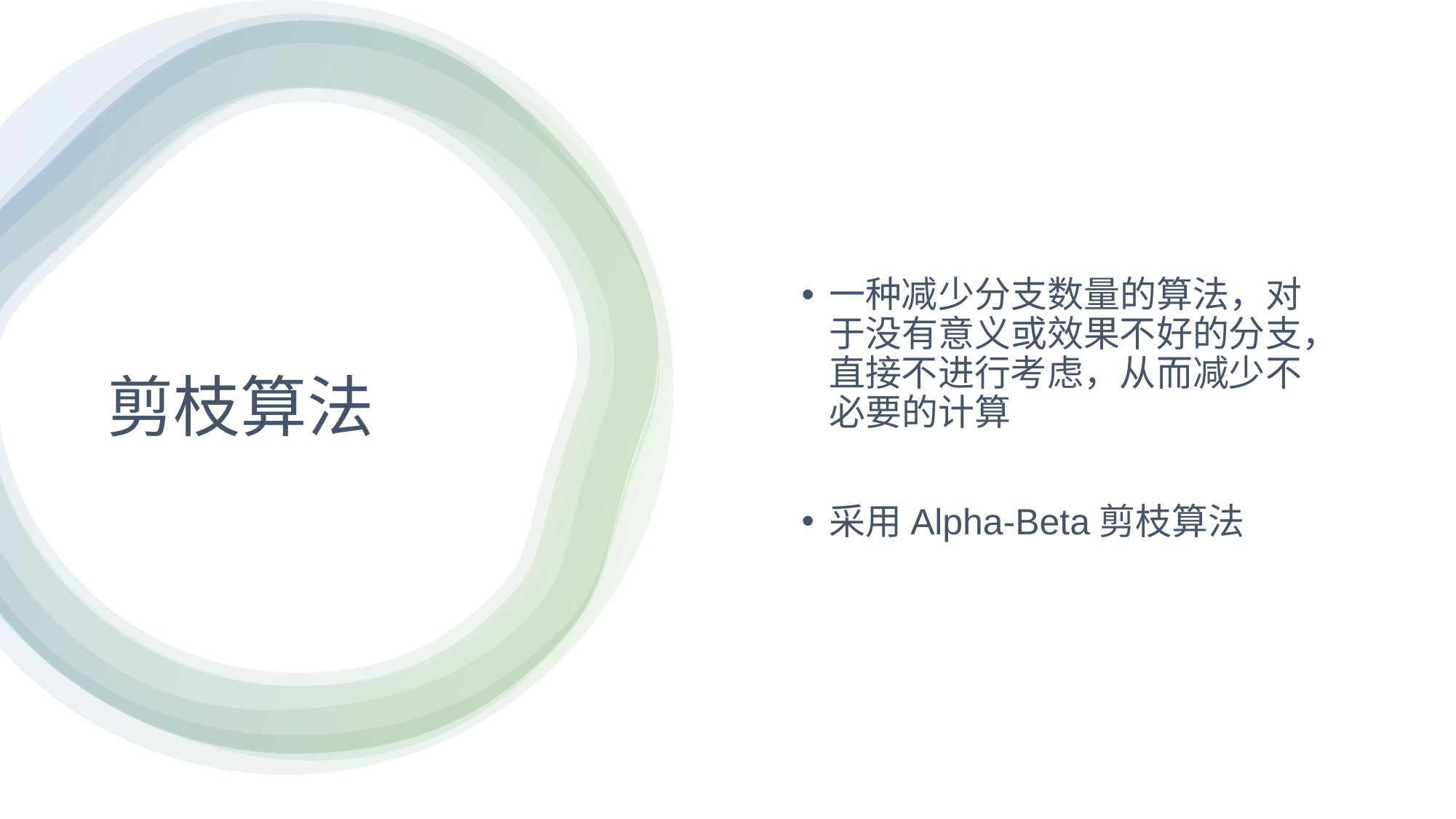

一种减少分支数量的算法，对于没有意义或效果不好的分支，直接不进行考虑，从而减少不必要的计算

采用Alpha-Beta剪枝算法
# 剪枝算法